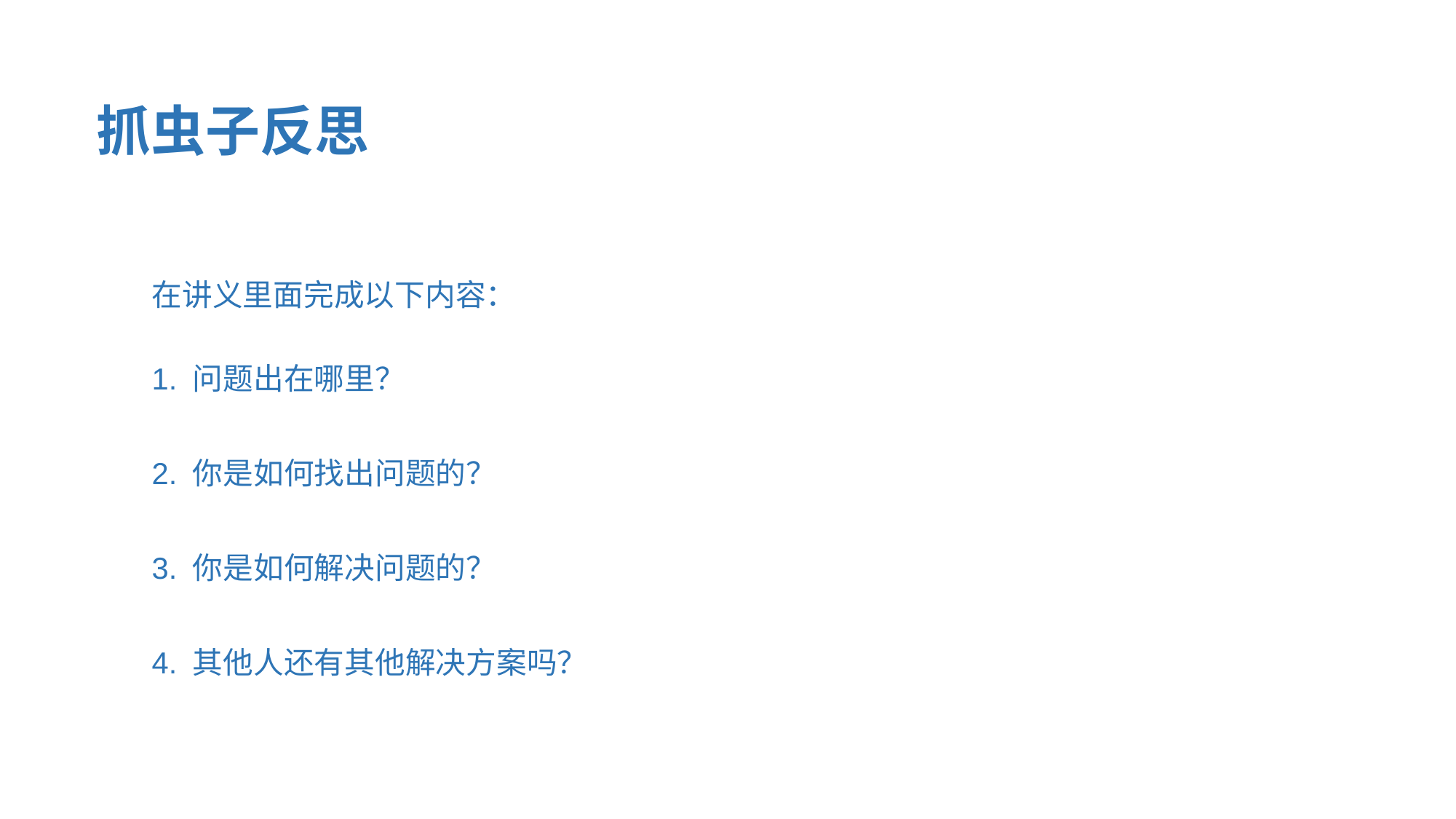

抓虫子反思
在讲义里面完成以下内容：

1. 问题出在哪里？

2. 你是如何找出问题的？

3. 你是如何解决问题的？

4. 其他人还有其他解决方案吗？